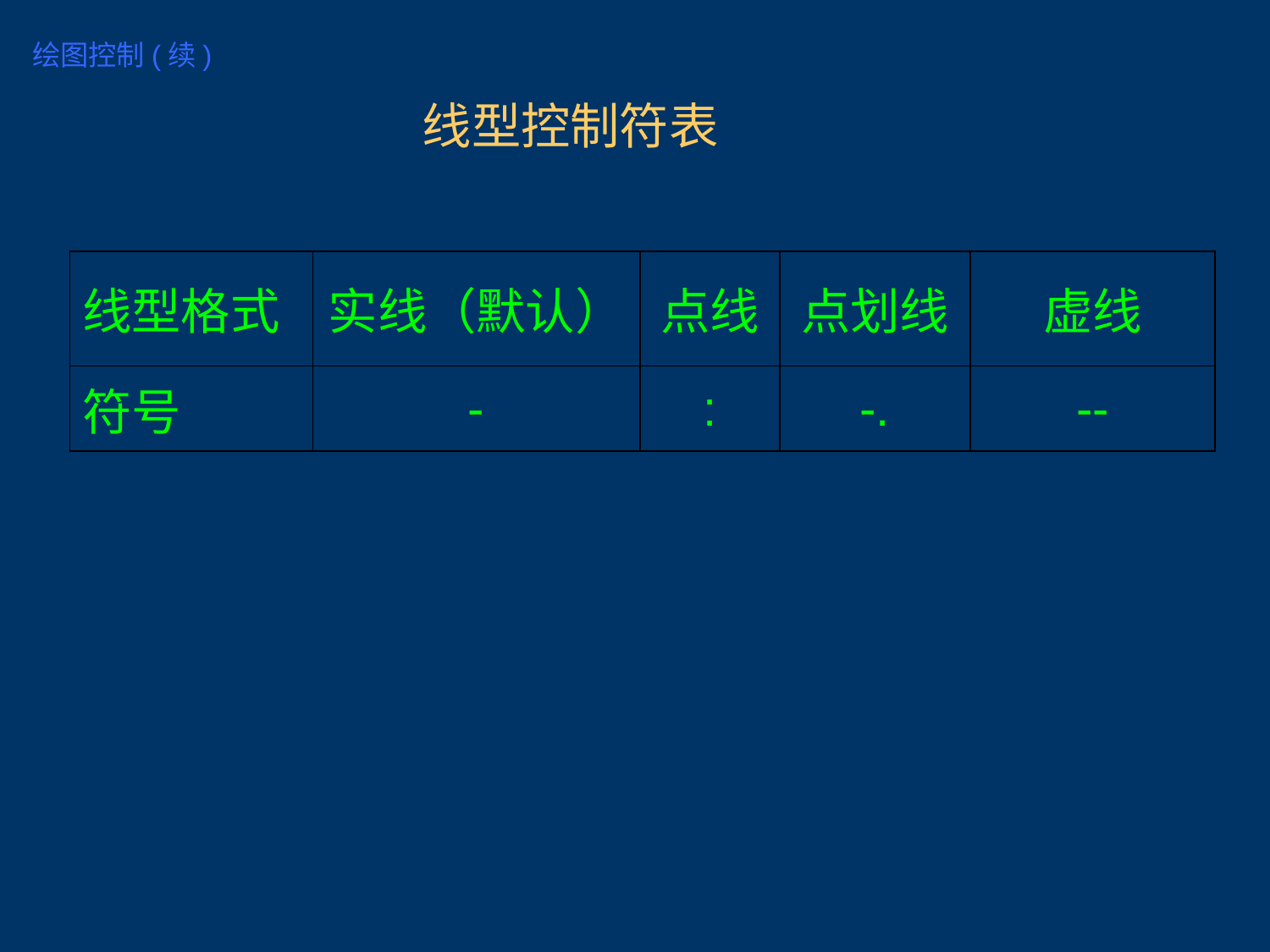

# 绘图控制(续)
线型控制符表
| 线型格式 | 实线（默认） | 点线 | 点划线 | 虚线 |
| --- | --- | --- | --- | --- |
| 符号 | - | : | -. | -- |